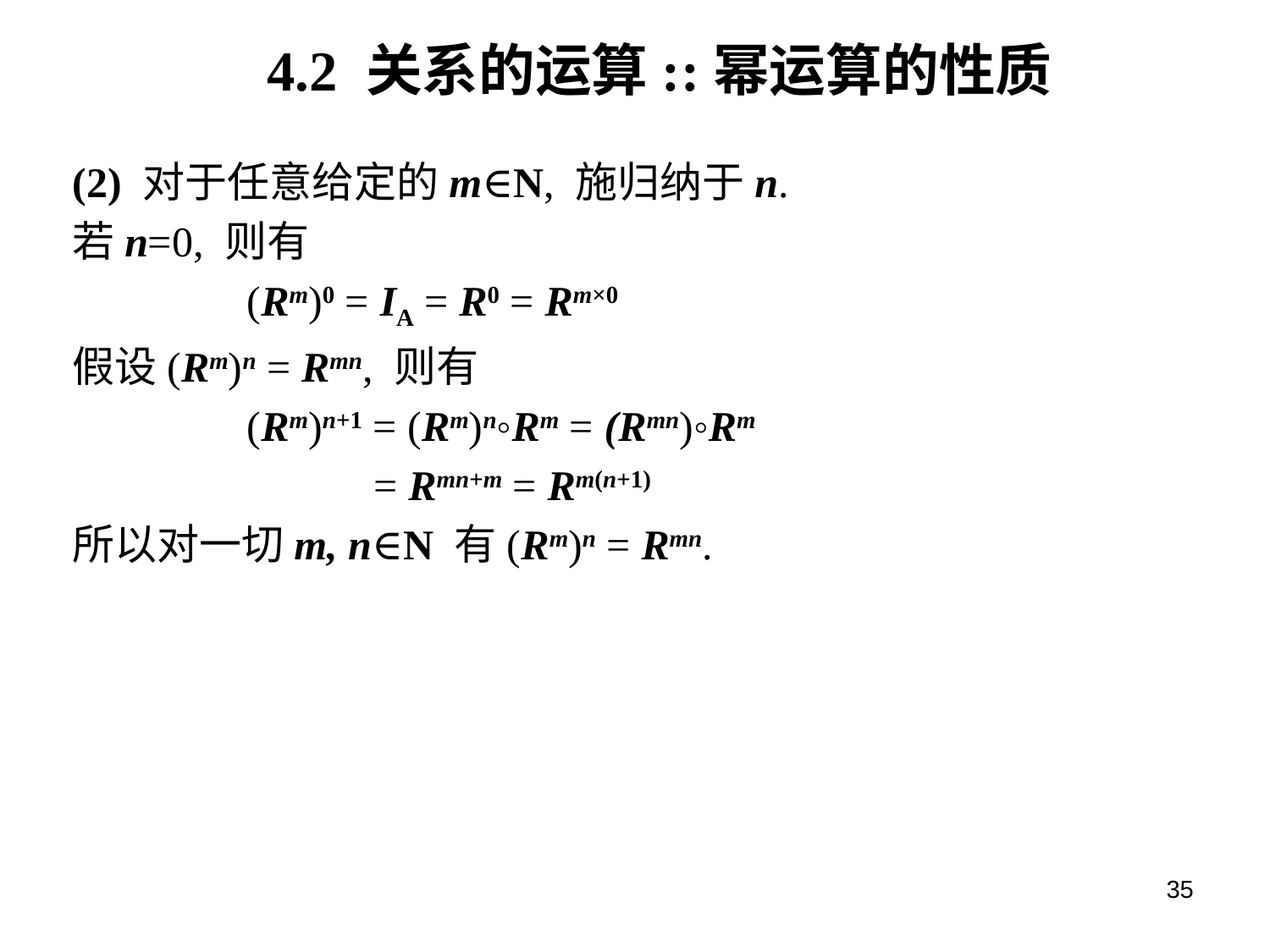

# 4.2 关系的运算::幂运算的性质
(2) 对于任意给定的m∈N, 施归纳于n.
若n=0, 则有
		(Rm)0 = IA = R0 = Rm×0
假设(Rm)n = Rmn, 则有
		(Rm)n+1 = (Rm)n◦Rm = (Rmn)◦Rm
			= Rmn+m = Rm(n+1)
所以对一切m, n∈N 有(Rm)n = Rmn.
35